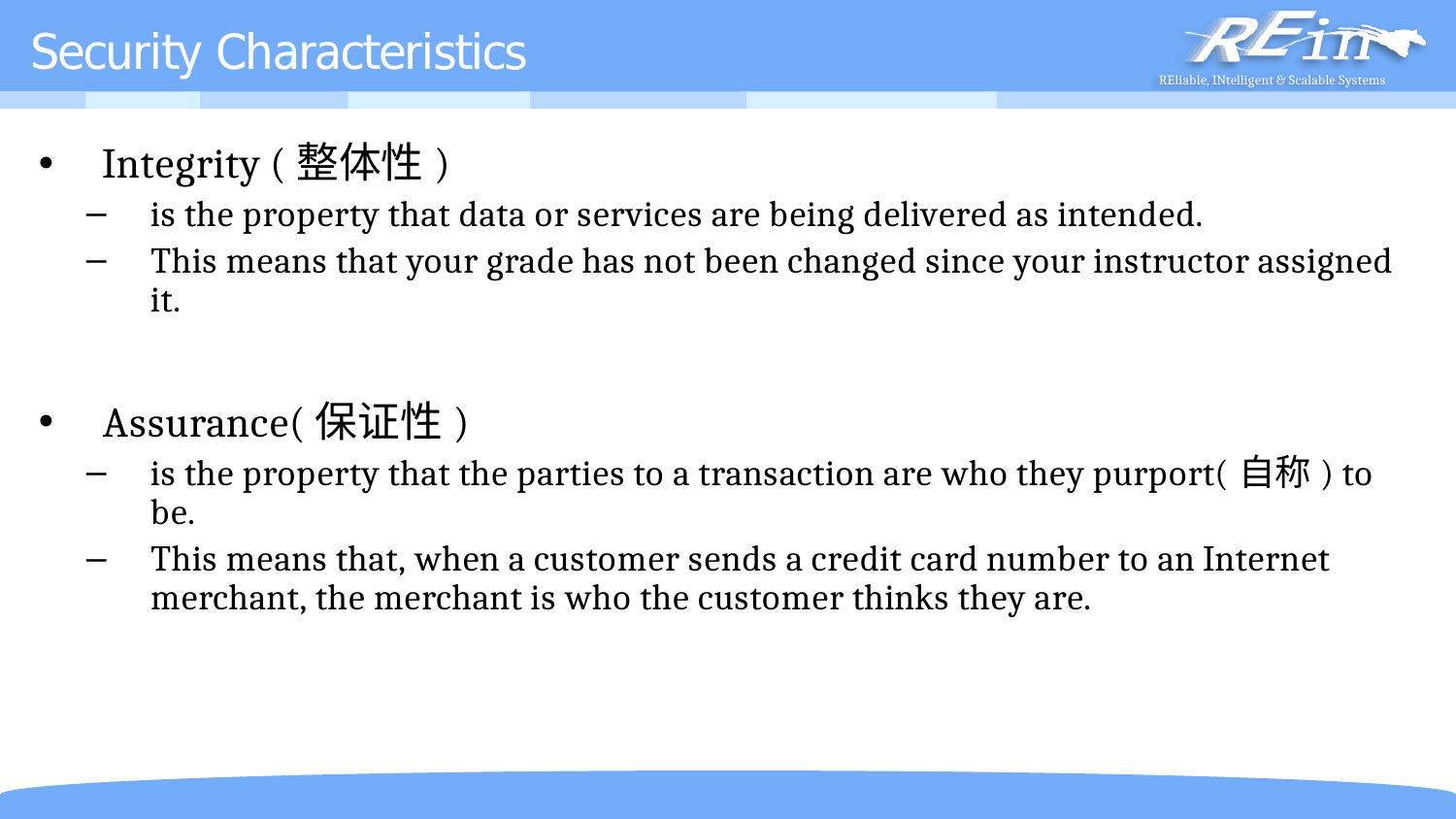

# Security Characteristics
Integrity (整体性)
is the property that data or services are being delivered as intended.
This means that your grade has not been changed since your instructor assigned it.

Assurance(保证性)
is the property that the parties to a transaction are who they purport(自称) to be.
This means that, when a customer sends a credit card number to an Internet merchant, the merchant is who the customer thinks they are.
41